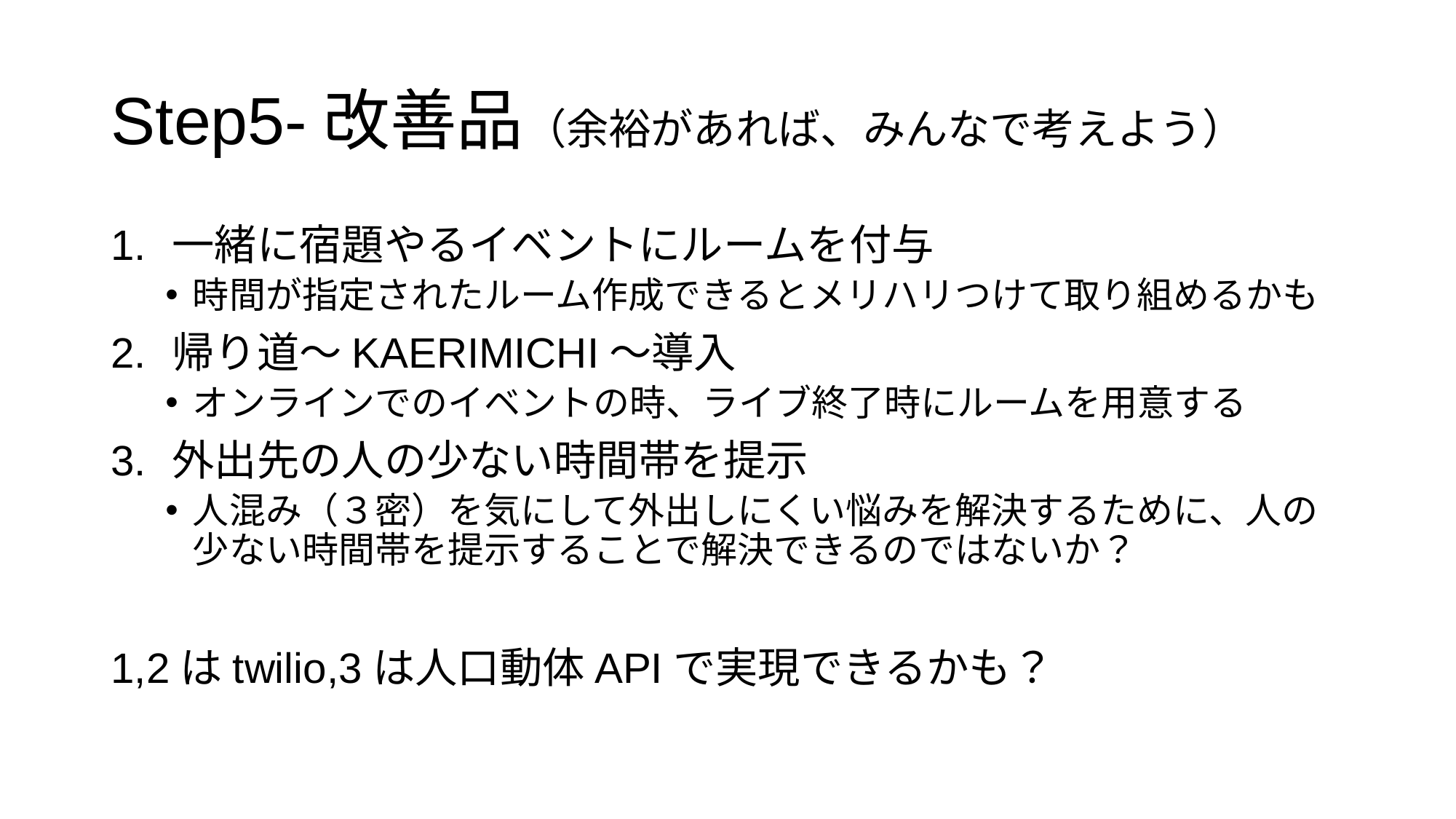

# Step5-改善品（余裕があれば、みんなで考えよう）
一緒に宿題やるイベントにルームを付与
時間が指定されたルーム作成できるとメリハリつけて取り組めるかも
帰り道〜KAERIMICHI〜導入
オンラインでのイベントの時、ライブ終了時にルームを用意する
外出先の人の少ない時間帯を提示
人混み（３密）を気にして外出しにくい悩みを解決するために、人の少ない時間帯を提示することで解決できるのではないか？

1,2はtwilio,3は人口動体APIで実現できるかも？